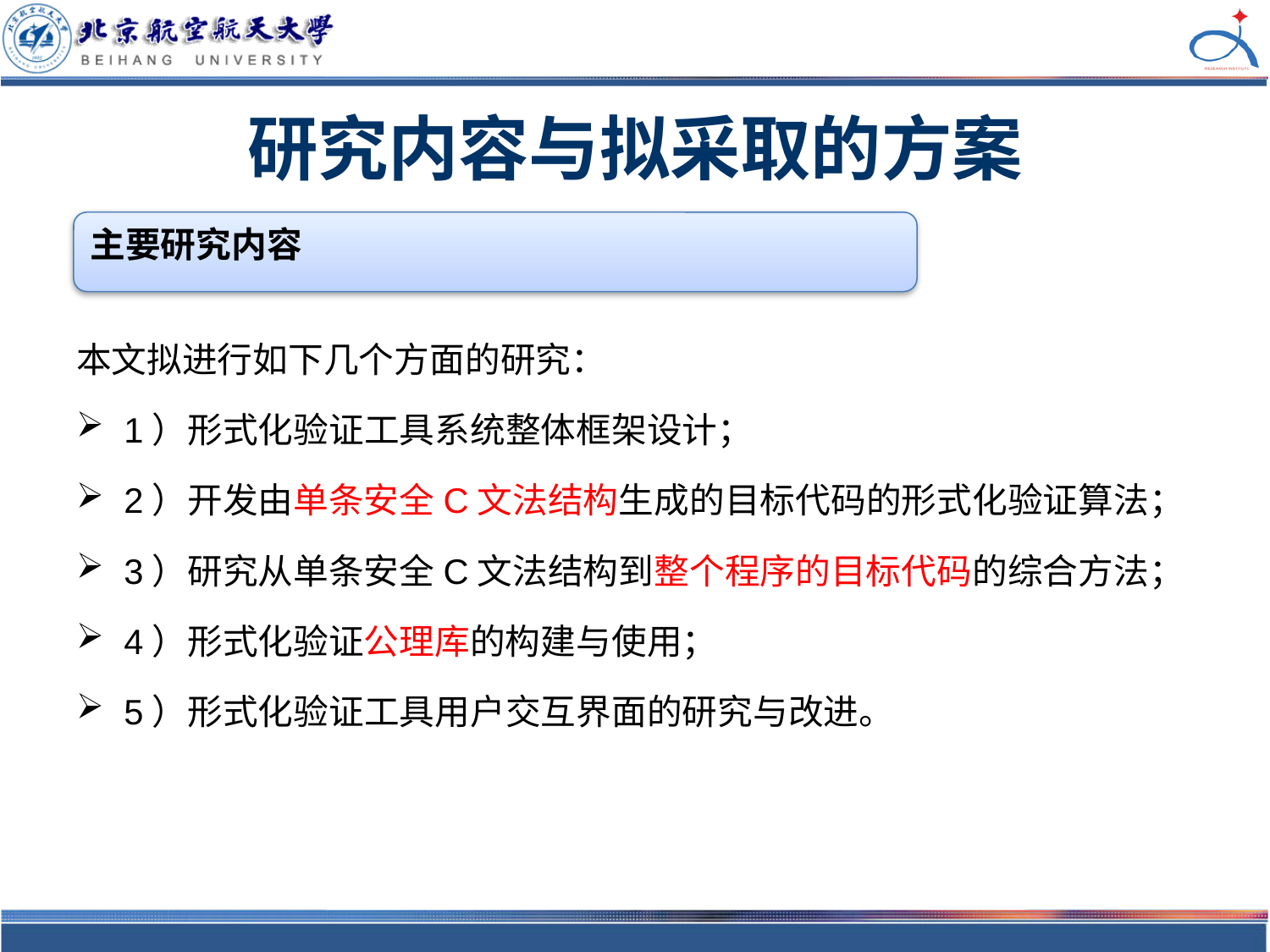

# 研究内容与拟采取的方案

本文拟进行如下几个方面的研究：
1）形式化验证工具系统整体框架设计；
2）开发由单条安全C文法结构生成的目标代码的形式化验证算法；
3）研究从单条安全C文法结构到整个程序的目标代码的综合方法；
4）形式化验证公理库的构建与使用；
5）形式化验证工具用户交互界面的研究与改进。

主要研究内容